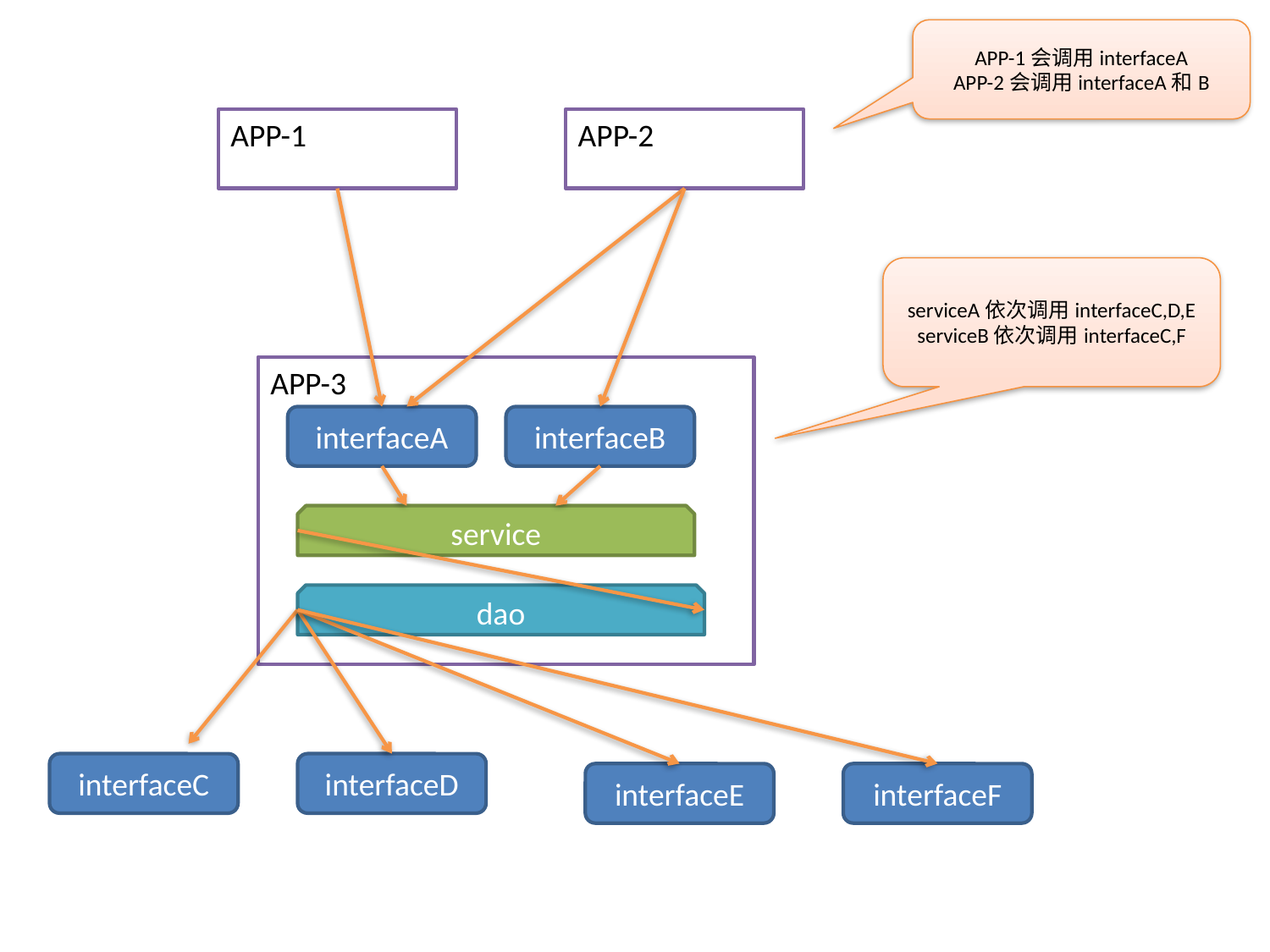

APP-1会调用interfaceA
APP-2会调用interfaceA和B
APP-1
APP-2
serviceA依次调用interfaceC,D,E
serviceB依次调用interfaceC,F
APP-3
interfaceA
interfaceB
service
dao
interfaceC
interfaceD
interfaceE
interfaceF